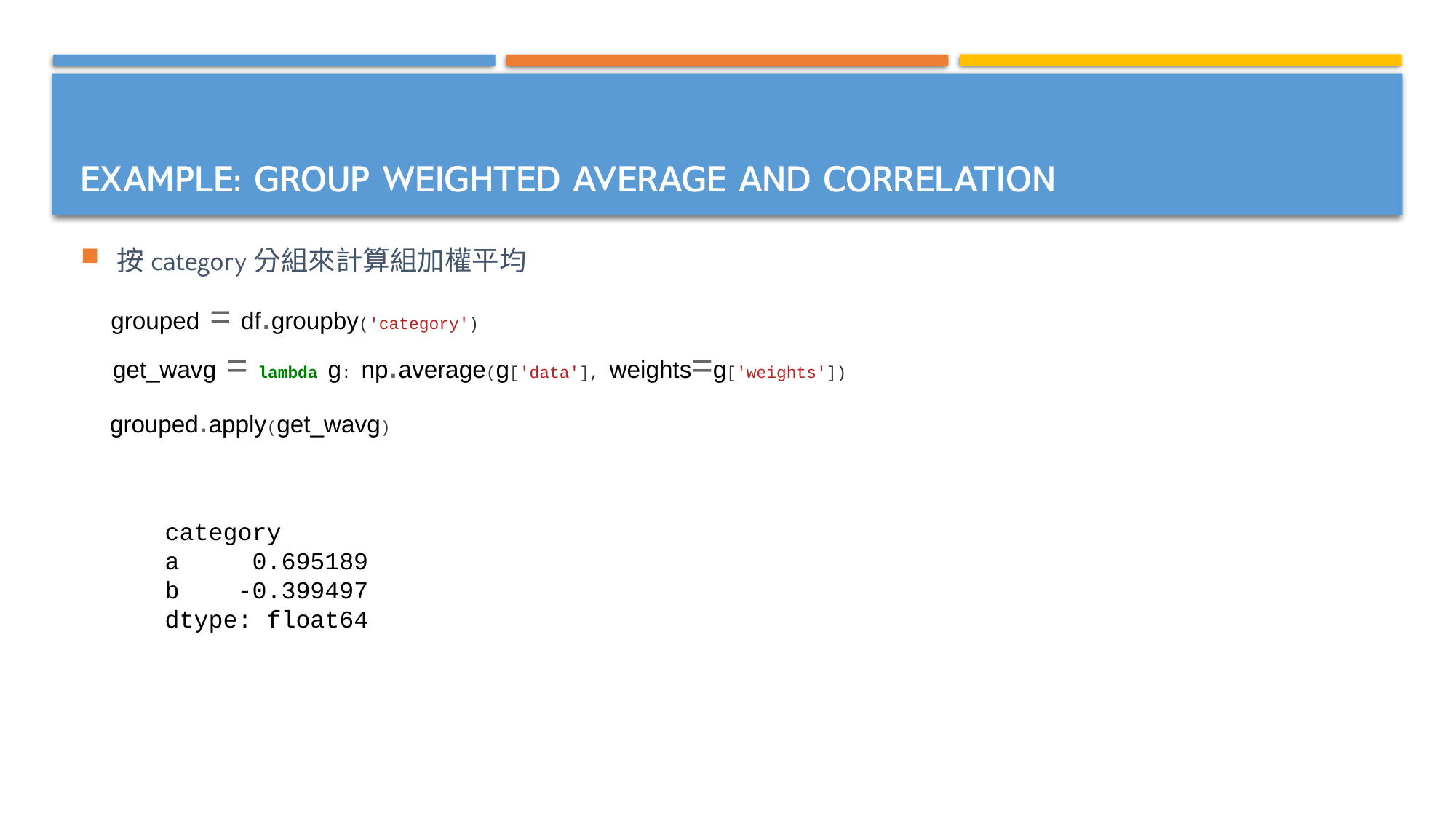

按category分組來計算組加權平均
# Example: Group Weighted Average and Correlation
grouped = df.groupby('category')
get_wavg = lambda g: np.average(g['data'], weights=g['weights'])
grouped.apply(get_wavg)
category
a     0.695189
b    -0.399497
dtype: float64